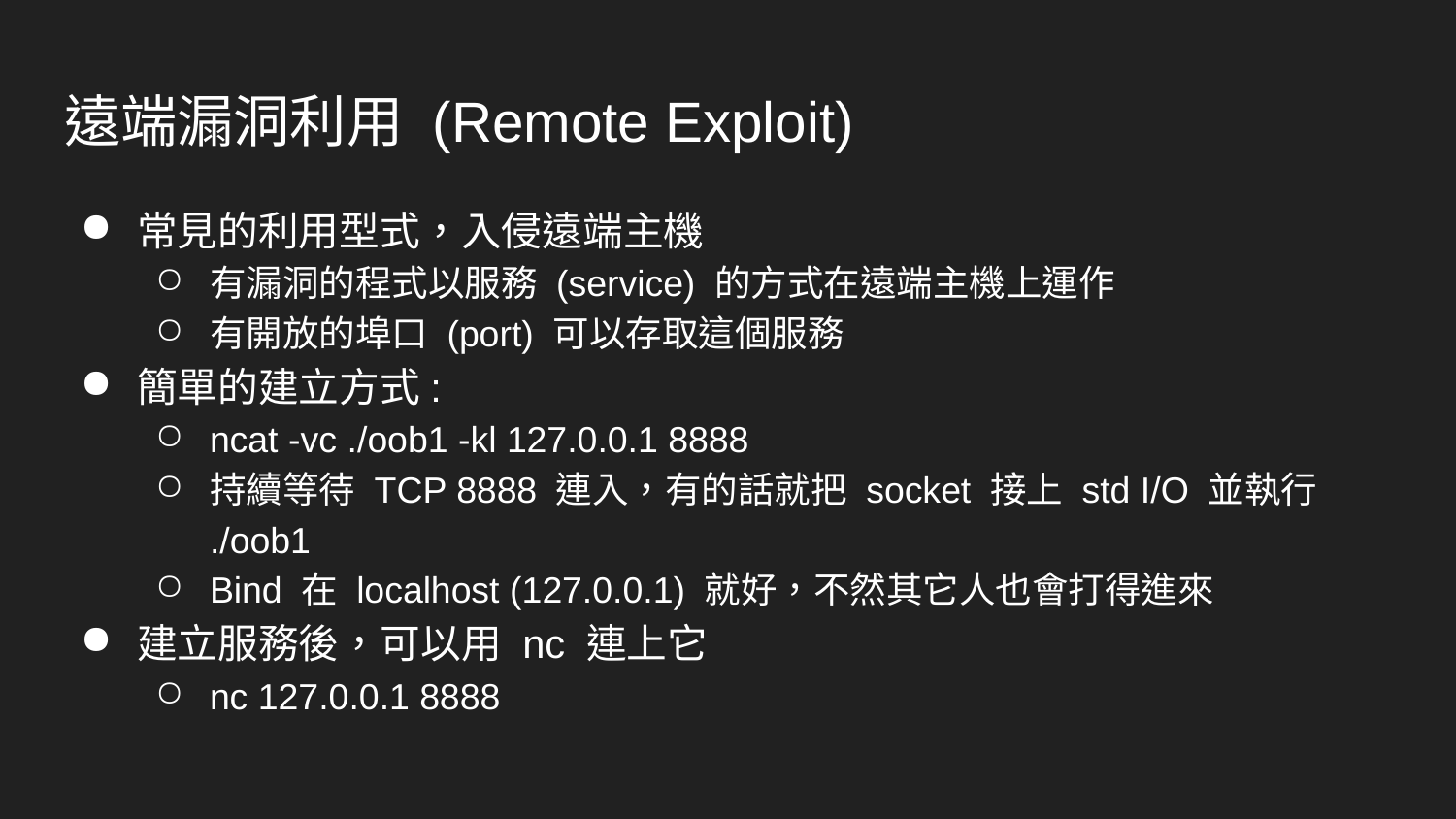

# 遠端漏洞利用 (Remote Exploit)
常見的利用型式，入侵遠端主機
有漏洞的程式以服務 (service) 的方式在遠端主機上運作
有開放的埠口 (port) 可以存取這個服務
簡單的建立方式:
ncat -vc ./oob1 -kl 127.0.0.1 8888
持續等待 TCP 8888 連入，有的話就把 socket 接上 std I/O 並執行 ./oob1
Bind 在 localhost (127.0.0.1) 就好，不然其它人也會打得進來
建立服務後，可以用 nc 連上它
nc 127.0.0.1 8888